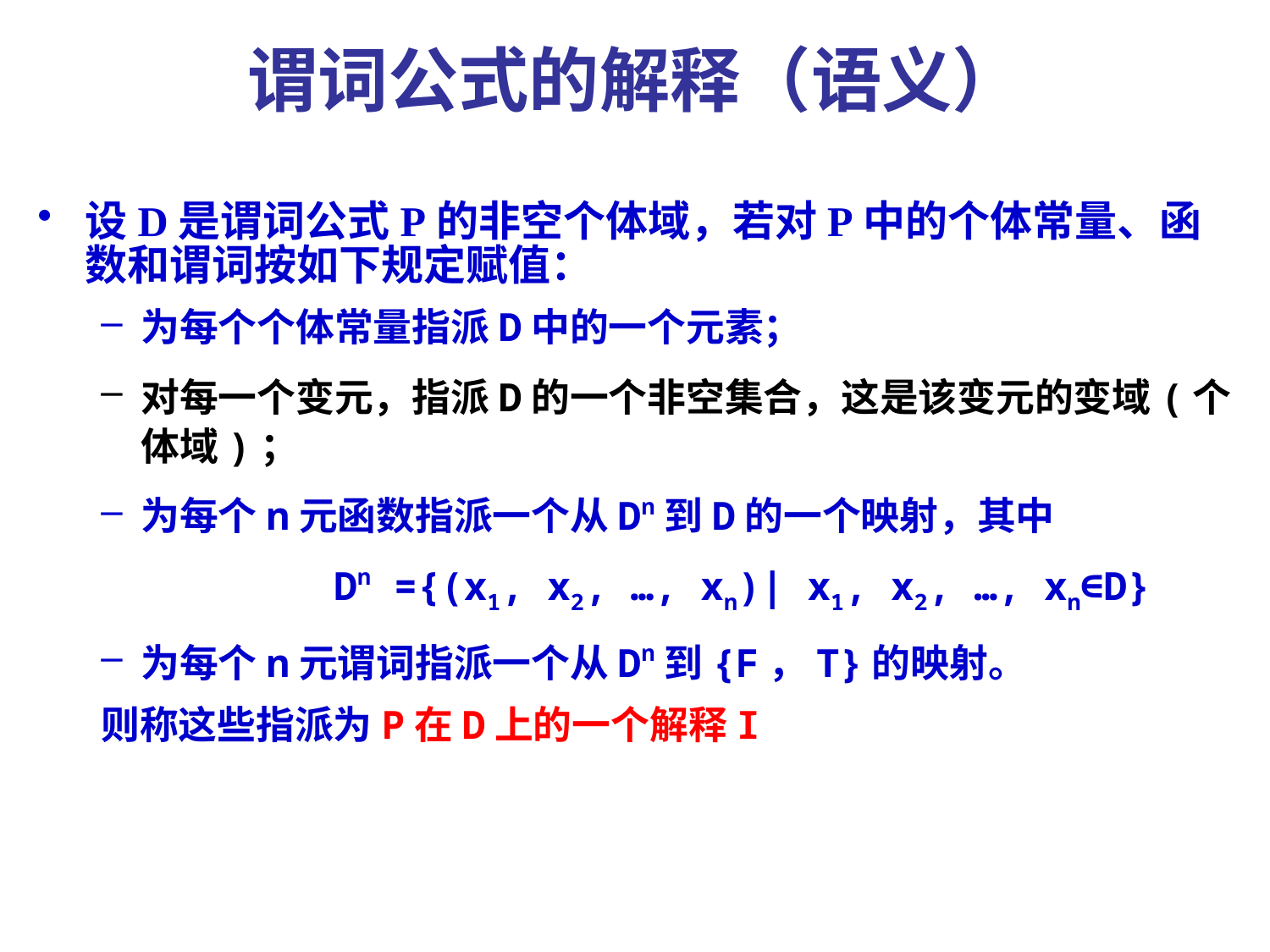

# 谓词公式的解释（语义）
设D是谓词公式P的非空个体域，若对P中的个体常量、函数和谓词按如下规定赋值：
为每个个体常量指派D中的一个元素；
对每一个变元，指派D的一个非空集合，这是该变元的变域(个体域)；
为每个n元函数指派一个从Dn到D的一个映射，其中
          Dn ={(x1, x2, …, xn)| x1, x2, …, xn∈D}
为每个n元谓词指派一个从Dn到{F，T}的映射。
则称这些指派为P在D上的一个解释I